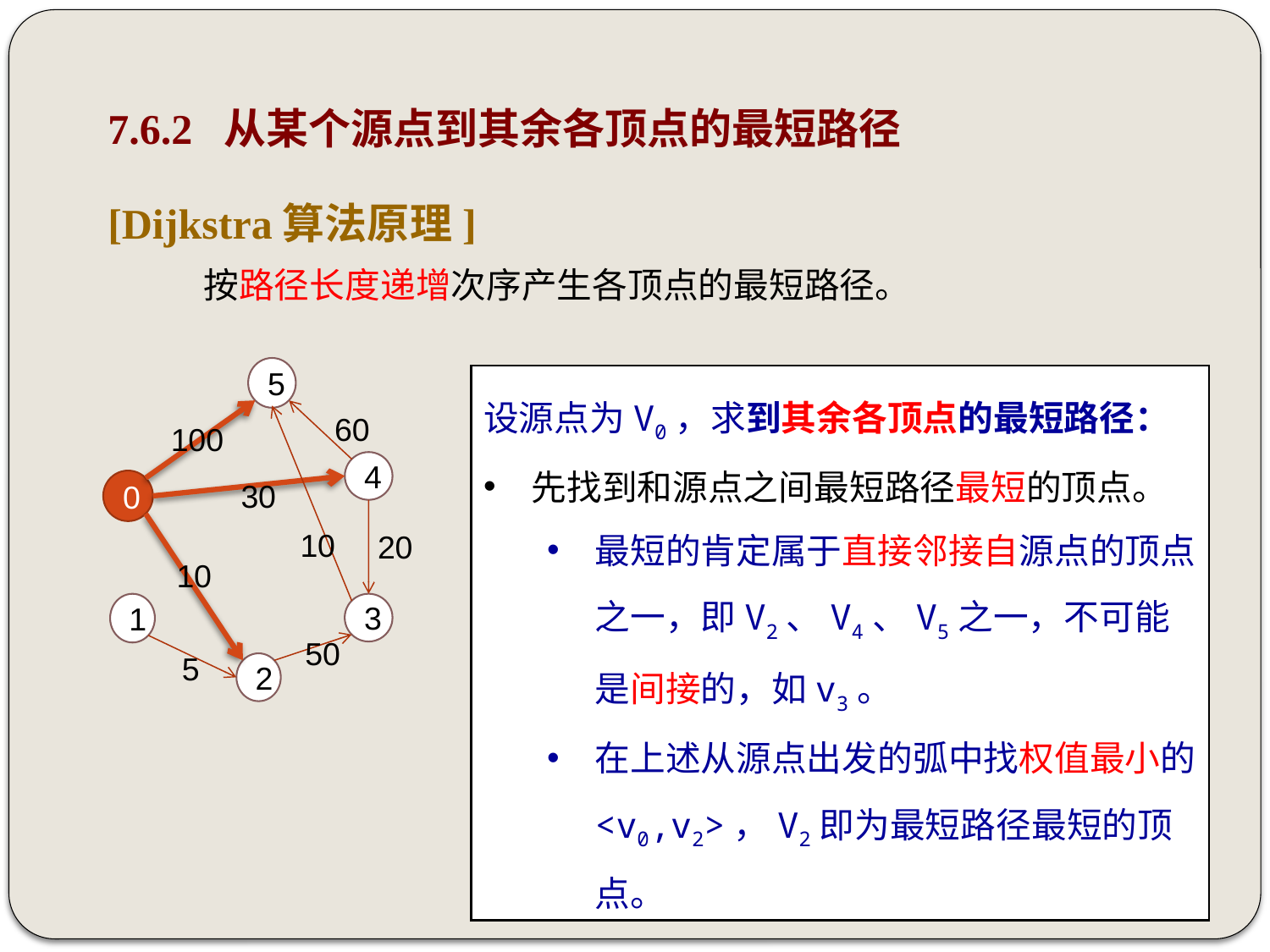

7.6.2  从某个源点到其余各顶点的最短路径
[Dijkstra算法原理]
         按路径长度递增次序产生各顶点的最短路径。
5
设源点为V0，求到其余各顶点的最短路径：
先找到和源点之间最短路径最短的顶点。
最短的肯定属于直接邻接自源点的顶点之一，即V2、V4、V5之一，不可能是间接的，如v3。
在上述从源点出发的弧中找权值最小的<v0,v2>，V2即为最短路径最短的顶点。
60
100
4
30
0
10
20
10
1
3
50
5
2